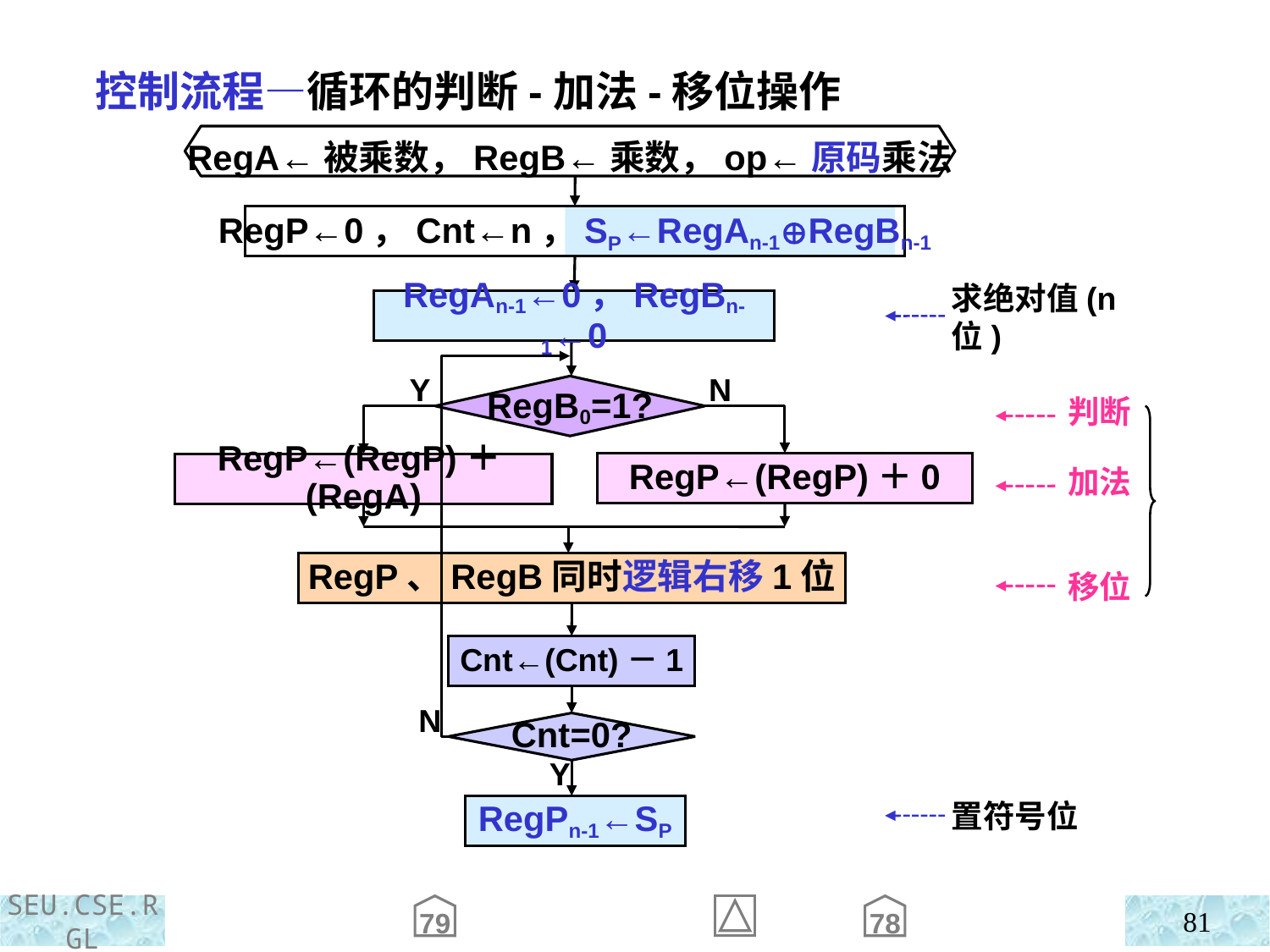

控制流程—循环的判断-加法-移位操作
RegA←被乘数，RegB←乘数，op←原码乘法
RegP←0，Cnt←n，SP←RegAn-1⊕RegBn-1

RegAn-1←0，RegBn-1←0
求绝对值(n位)

Y
RegB0=1?
N
判断

RegP←(RegP)＋0
RegP←(RegP)＋(RegA)
加法

RegP、RegB同时逻辑右移1位
移位

Cnt←(Cnt)－1
N
Cnt=0?
Y
RegPn-1←SP
置符号位

79
78

81